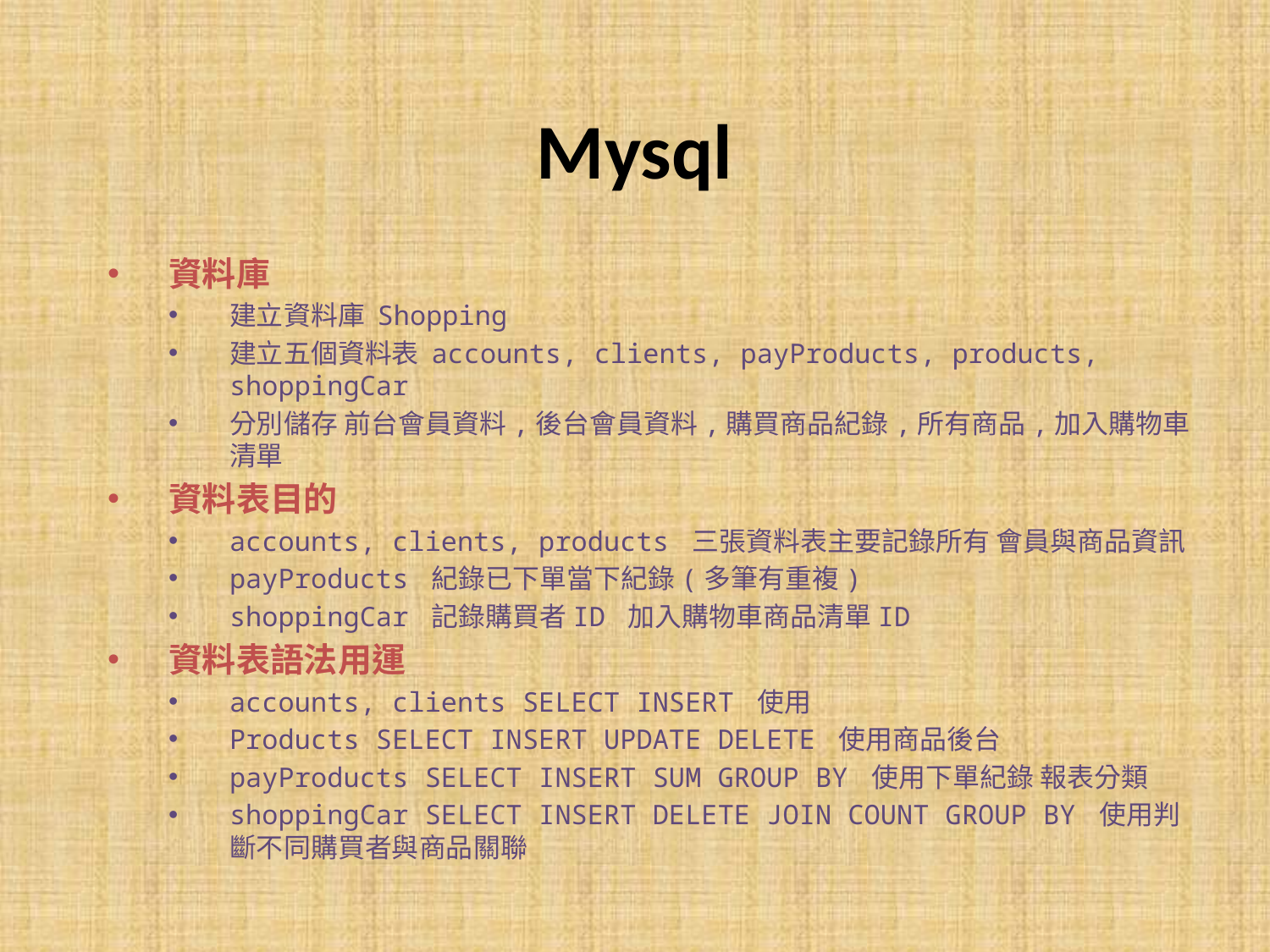

# Mysql
資料庫
建立資料庫 Shopping
建立五個資料表 accounts, clients, payProducts, products, shoppingCar
分別儲存 前台會員資料,後台會員資料,購買商品紀錄,所有商品,加入購物車清單
資料表目的
accounts, clients, products 三張資料表主要記錄所有 會員與商品資訊
payProducts 紀錄已下單當下紀錄(多筆有重複)
shoppingCar 記錄購買者ID 加入購物車商品清單ID
資料表語法用運
accounts, clients SELECT INSERT 使用
Products SELECT INSERT UPDATE DELETE 使用商品後台
payProducts SELECT INSERT SUM GROUP BY 使用下單紀錄 報表分類
shoppingCar SELECT INSERT DELETE JOIN COUNT GROUP BY 使用判斷不同購買者與商品關聯